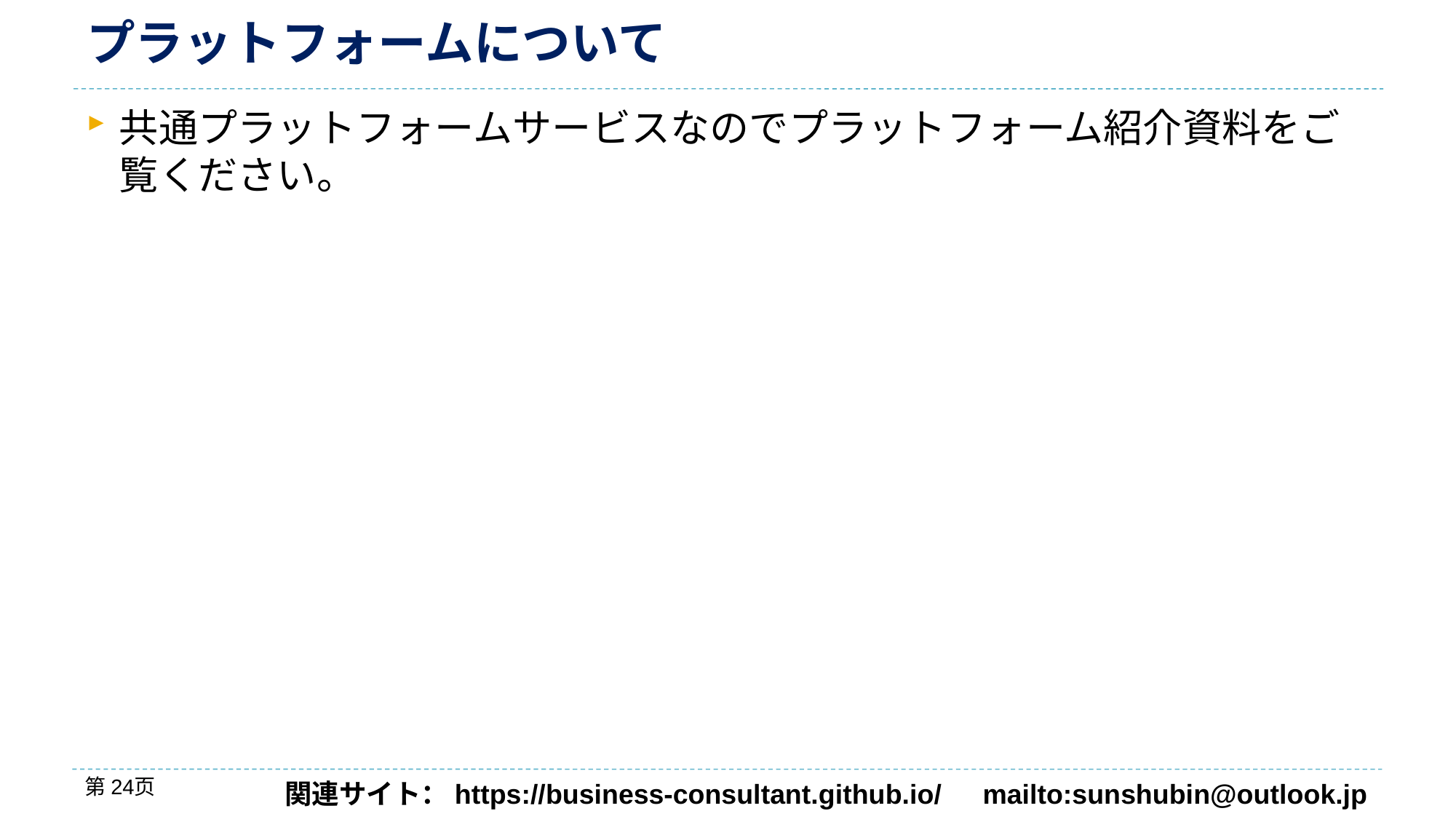

# プラットフォームについて
共通プラットフォームサービスなのでプラットフォーム紹介資料をご覧ください。
第24页